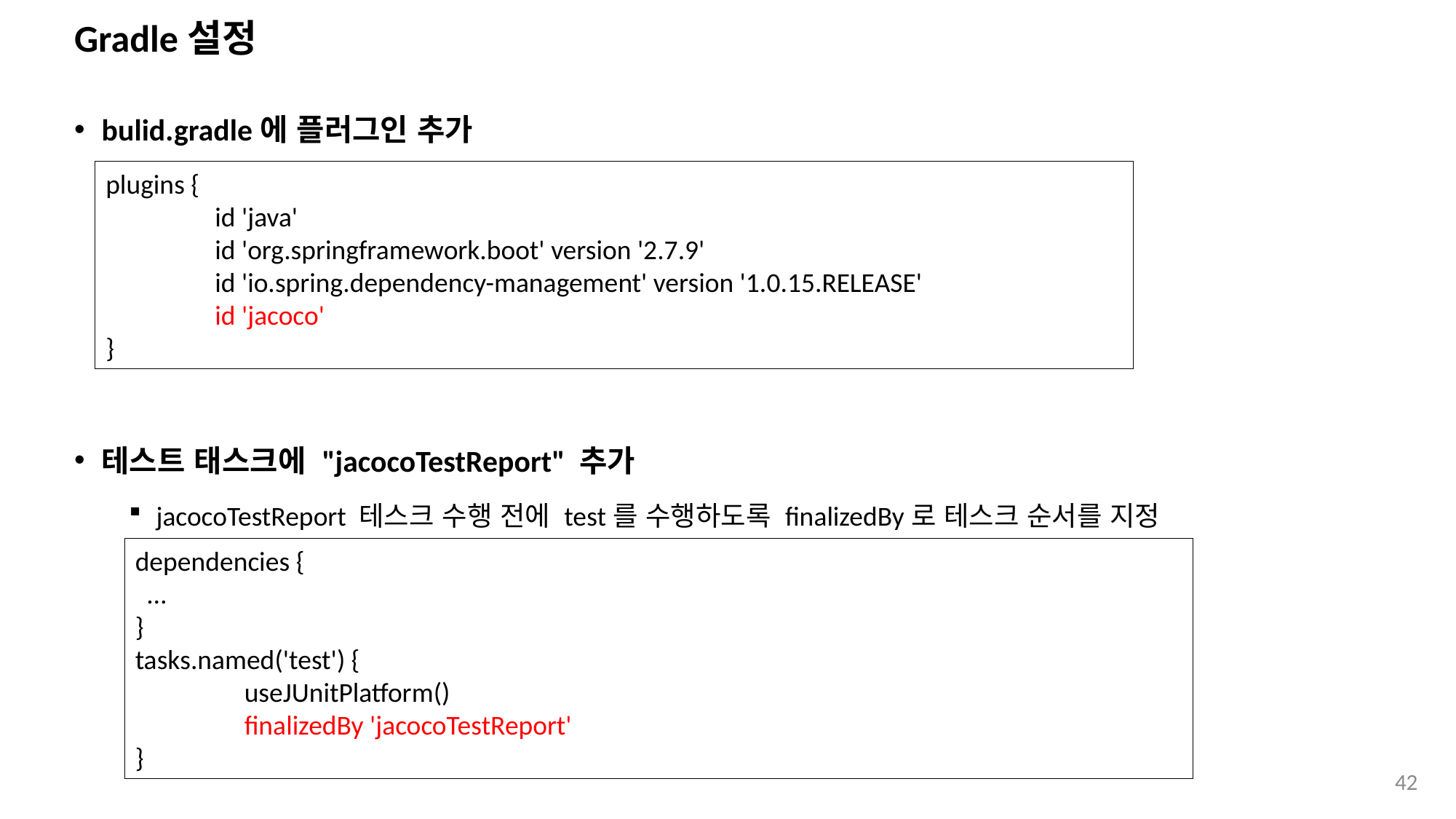

# Gradle설정
bulid.gradle에 플러그인 추가

테스트 태스크에 "jacocoTestReport" 추가
jacocoTestReport 테스크 수행 전에 test를 수행하도록 finalizedBy로 테스크 순서를 지정
plugins {
	id 'java'
	id 'org.springframework.boot' version '2.7.9'
	id 'io.spring.dependency-management' version '1.0.15.RELEASE'
	id 'jacoco'
}
dependencies {
  …
}
tasks.named('test') {
	useJUnitPlatform()
	finalizedBy 'jacocoTestReport'
}
42